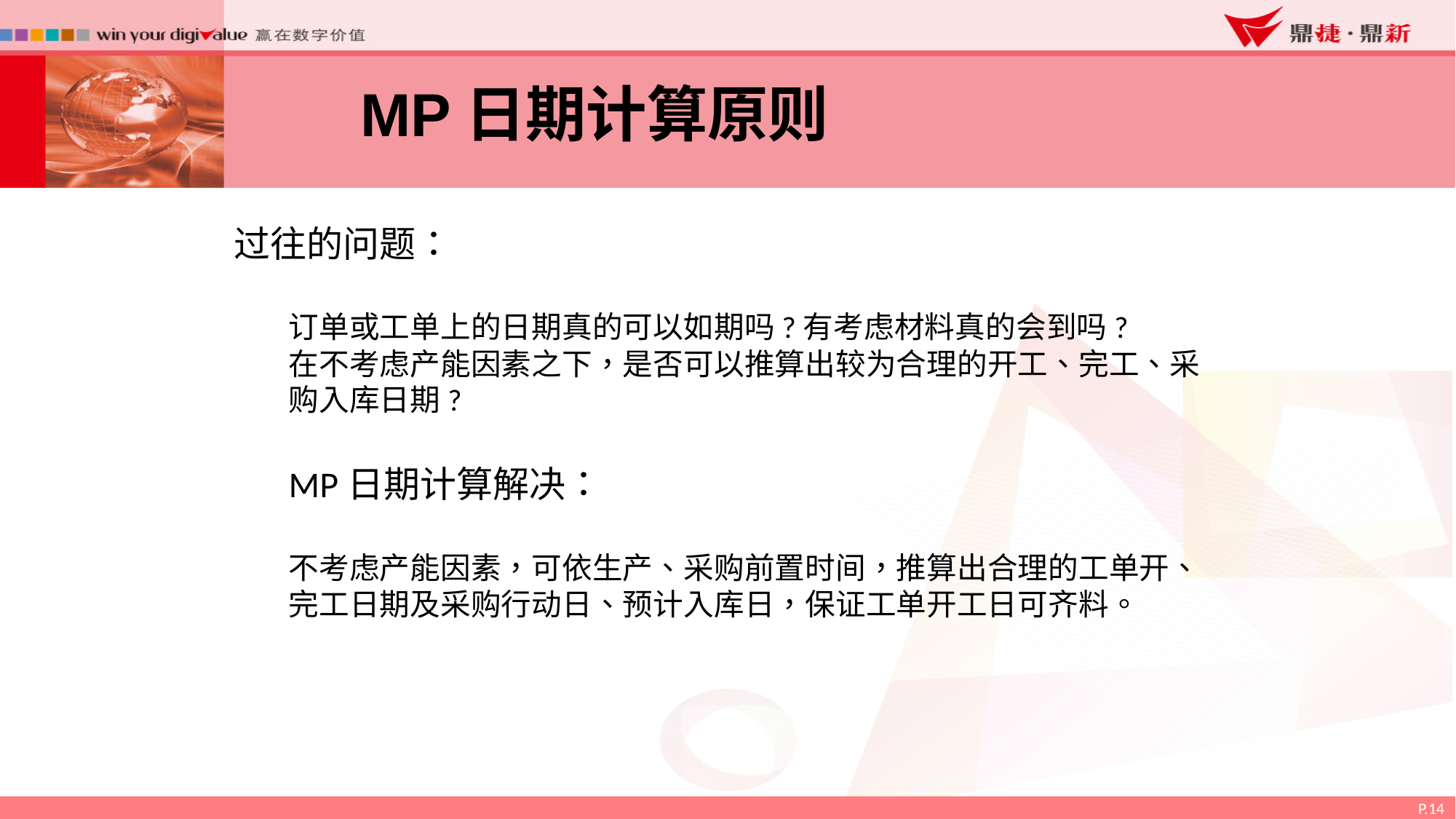

MP日期计算原则

过往的问题：

订单或工单上的日期真的可以如期吗?有考虑材料真的会到吗?
在不考虑产能因素之下，是否可以推算出较为合理的开工、完工、采购入库日期?

MP日期计算解决：

不考虑产能因素，可依生产、采购前置时间，推算出合理的工单开、完工日期及采购行动日、预计入库日，保证工单开工日可齐料。